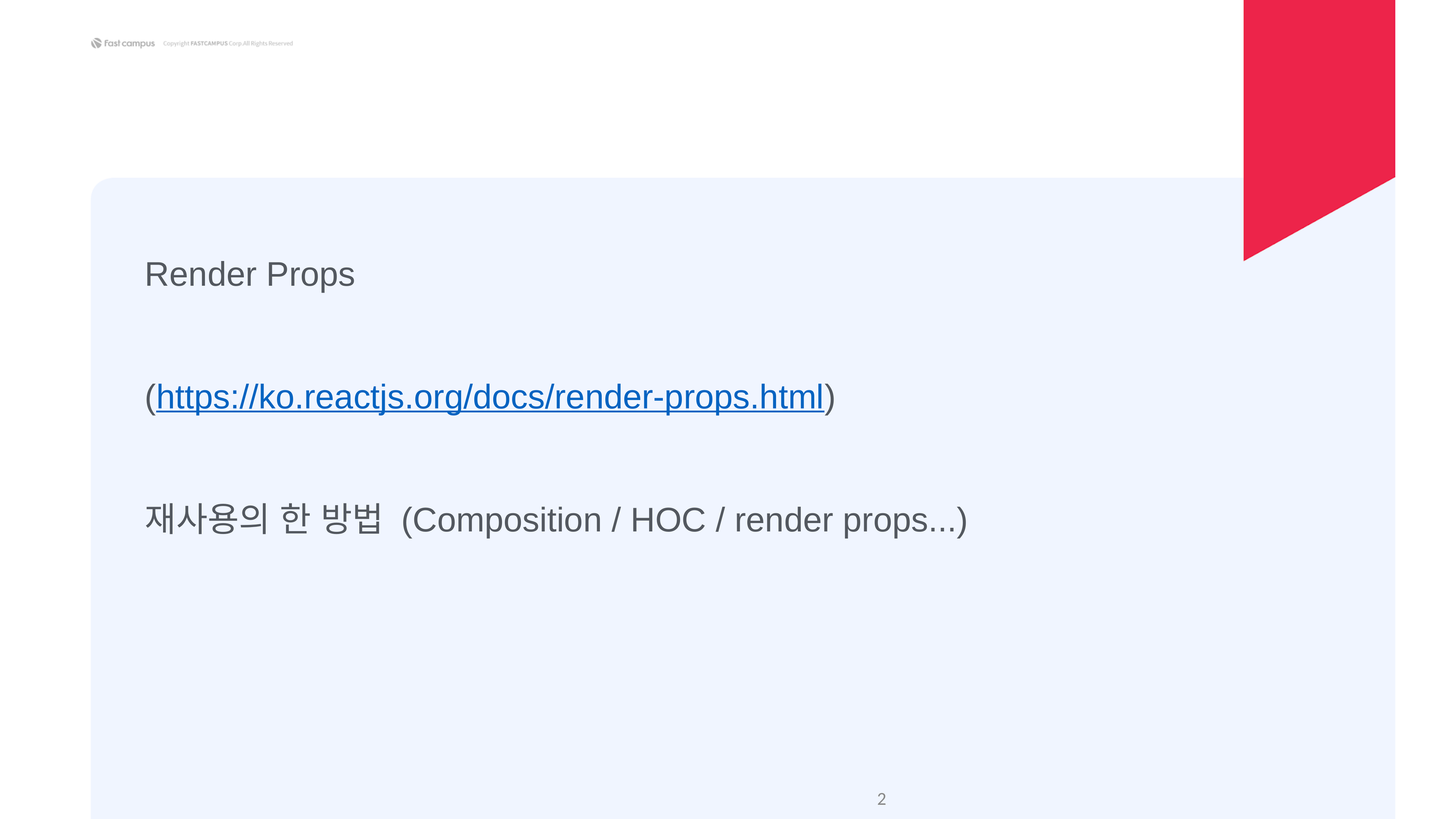

Render Props

(https://ko.reactjs.org/docs/render-props.html)

재사용의 한 방법 (Composition / HOC / render props...)
2